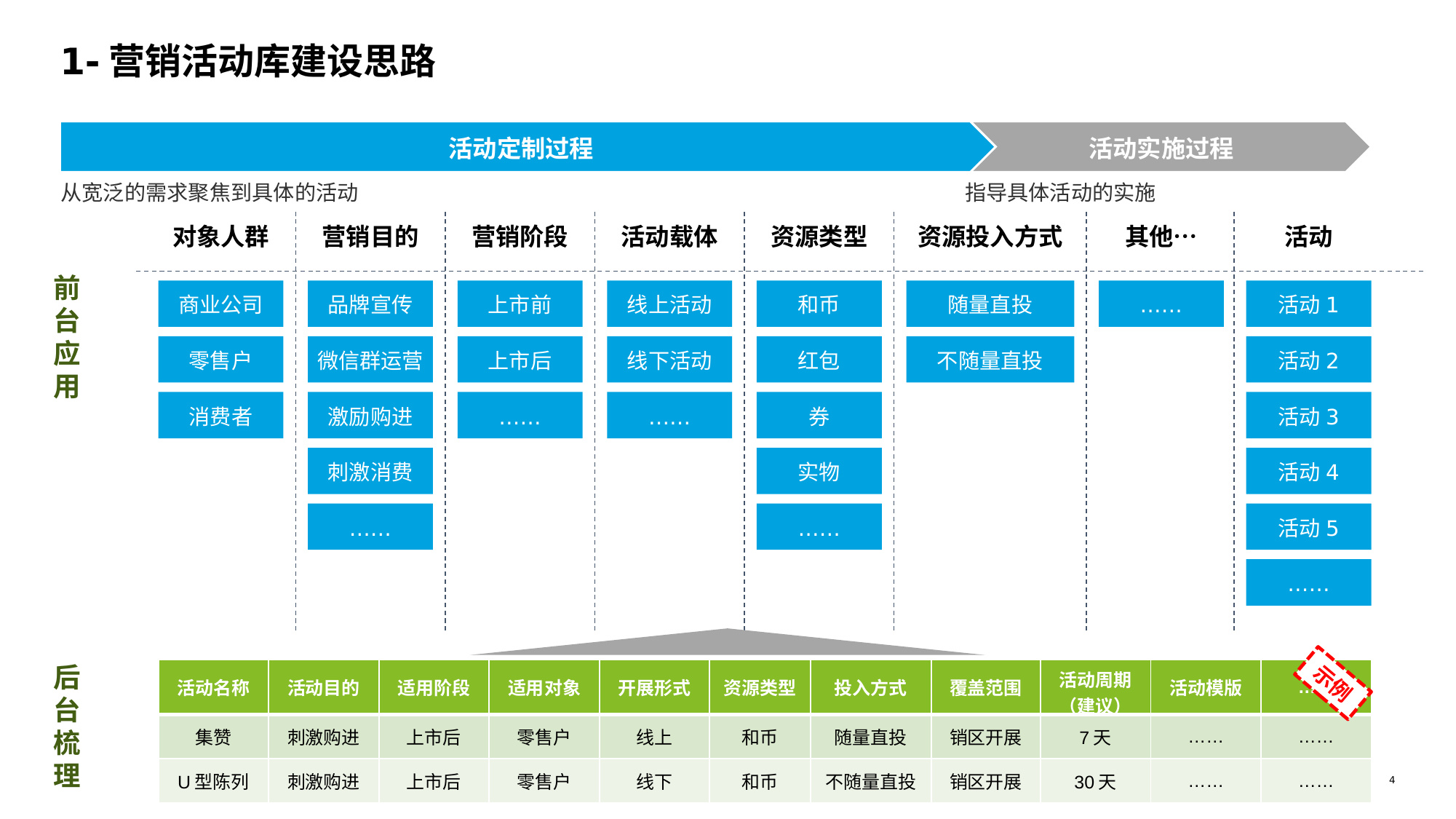

# 1-营销活动库建设思路
活动实施过程
活动定制过程
从宽泛的需求聚焦到具体的活动
指导具体活动的实施
对象人群
营销目的
营销阶段
活动载体
资源类型
资源投入方式
其他…
活动
前台应用
商业公司
品牌宣传
上市前
线上活动
和币
随量直投
……
活动1
零售户
微信群运营
上市后
线下活动
红包
不随量直投
活动2
消费者
激励购进
……
……
券
活动3
刺激消费
实物
活动4
……
……
活动5
……

| 活动名称 | 活动目的 | 适用阶段 | 适用对象 | 开展形式 | 资源类型 | 投入方式 | 覆盖范围 | 活动周期（建议） | 活动模版 | …… |
| --- | --- | --- | --- | --- | --- | --- | --- | --- | --- | --- |
| 集赞 | 刺激购进 | 上市后 | 零售户 | 线上 | 和币 | 随量直投 | 销区开展 | 7天 | …… | …… |
| U型陈列 | 刺激购进 | 上市后 | 零售户 | 线下 | 和币 | 不随量直投 | 销区开展 | 30天 | …… | …… |
后台梳理
示例